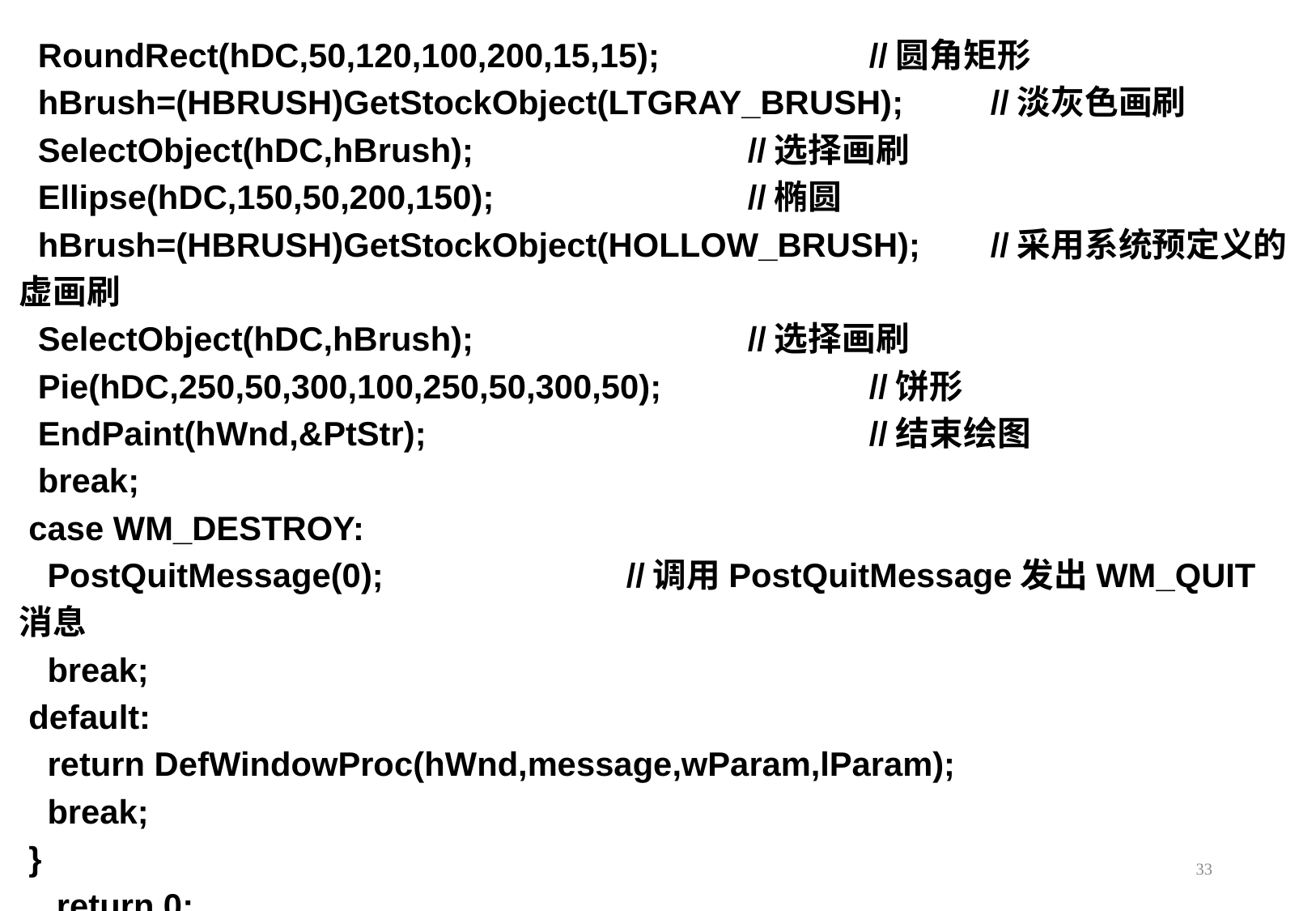

RoundRect(hDC,50,120,100,200,15,15); 		//圆角矩形
  hBrush=(HBRUSH)GetStockObject(LTGRAY_BRUSH); 	//淡灰色画刷
  SelectObject(hDC,hBrush);  			//选择画刷
  Ellipse(hDC,150,50,200,150); 			//椭圆
  hBrush=(HBRUSH)GetStockObject(HOLLOW_BRUSH); 	//采用系统预定义的虚画刷
  SelectObject(hDC,hBrush);  			//选择画刷
  Pie(hDC,250,50,300,100,250,50,300,50);  		//饼形
  EndPaint(hWnd,&PtStr);  				//结束绘图
  break;
 case WM_DESTROY:
   PostQuitMessage(0);		//调用PostQuitMessage发出WM_QUIT消息
   break;
 default:
   return DefWindowProc(hWnd,message,wParam,lParam);
   break;
 }
    return 0;
}
33